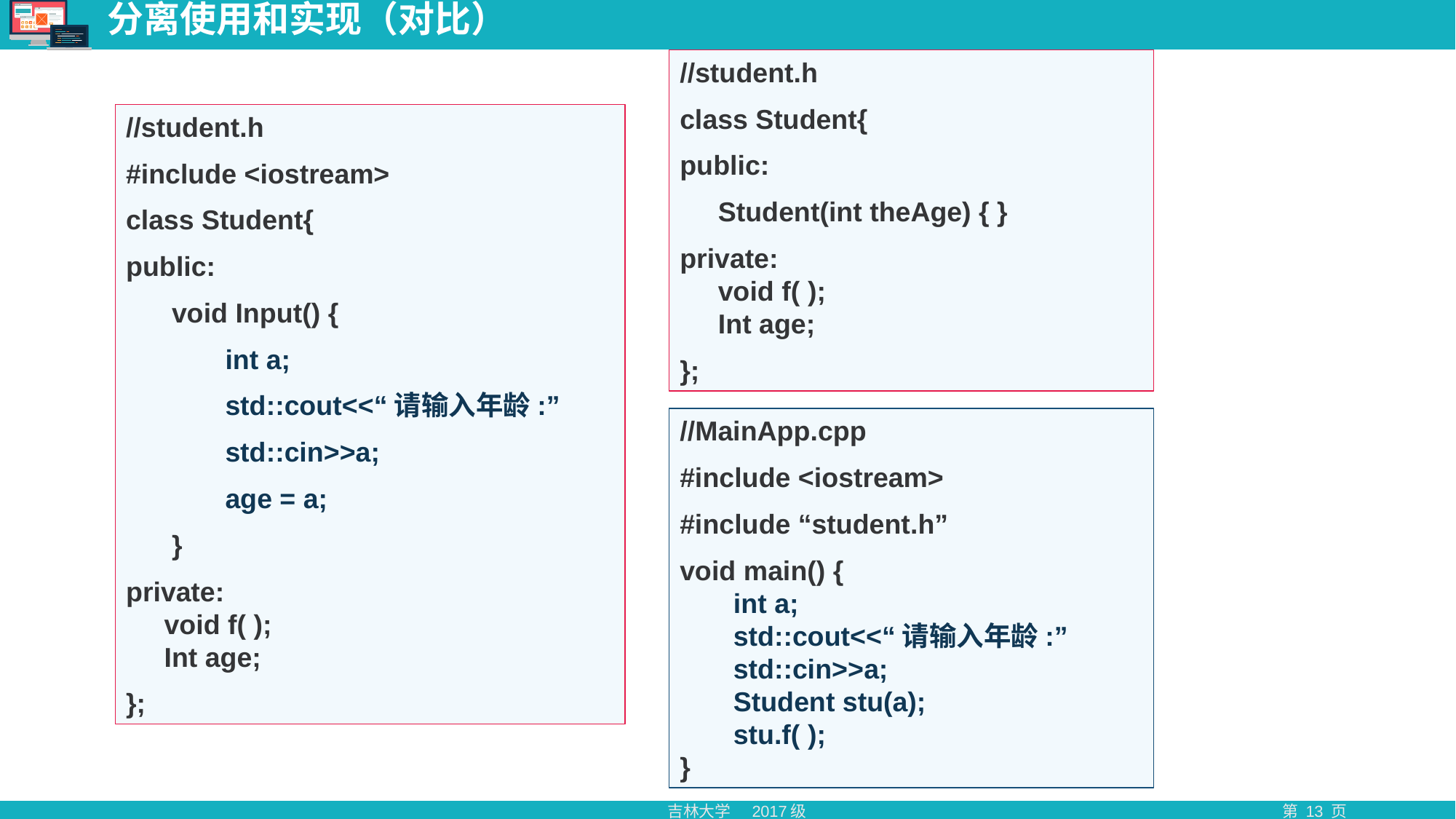

# 分离使用和实现（对比）
//student.h
class Student{
public:
     Student(int theAge) { }
private:
     void f( );
     Int age;
};
//student.h
#include <iostream>
class Student{
public:
      void Input() {
             int a;
             std::cout<<“请输入年龄:”
             std::cin>>a;
             age = a;
      }
private:
     void f( );
     Int age;
};
//MainApp.cpp
#include <iostream>
#include “student.h”
void main() {
       int a;
       std::cout<<“请输入年龄:”
       std::cin>>a;
       Student stu(a);
       stu.f( );
}